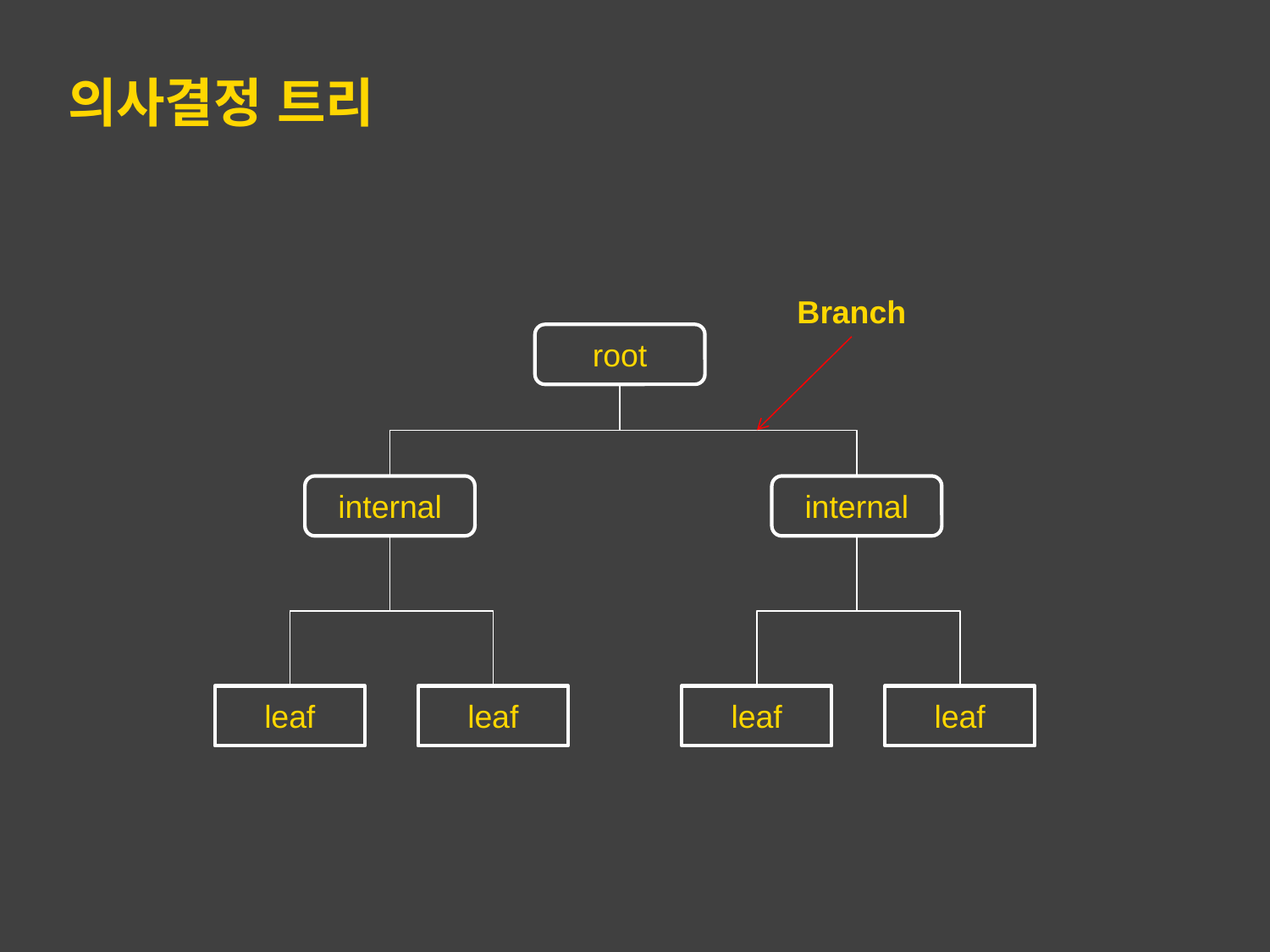

# 의사결정 트리
Branch
root
internal
internal
leaf
leaf
leaf
leaf